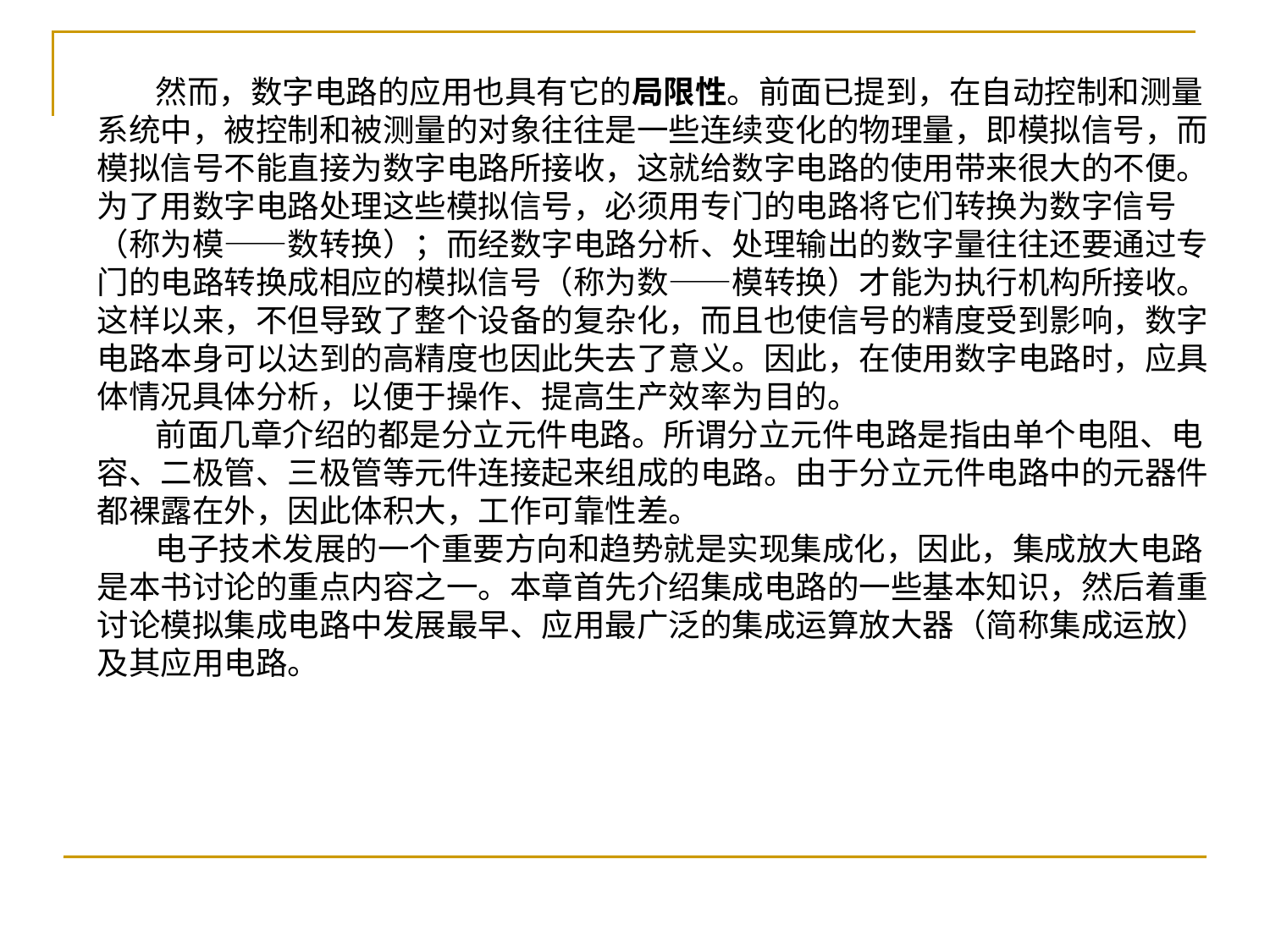

然而，数字电路的应用也具有它的局限性。前面已提到，在自动控制和测量系统中，被控制和被测量的对象往往是一些连续变化的物理量，即模拟信号，而模拟信号不能直接为数字电路所接收，这就给数字电路的使用带来很大的不便。为了用数字电路处理这些模拟信号，必须用专门的电路将它们转换为数字信号（称为模——数转换）；而经数字电路分析、处理输出的数字量往往还要通过专门的电路转换成相应的模拟信号（称为数——模转换）才能为执行机构所接收。这样以来，不但导致了整个设备的复杂化，而且也使信号的精度受到影响，数字电路本身可以达到的高精度也因此失去了意义。因此，在使用数字电路时，应具体情况具体分析，以便于操作、提高生产效率为目的。
       前面几章介绍的都是分立元件电路。所谓分立元件电路是指由单个电阻、电容、二极管、三极管等元件连接起来组成的电路。由于分立元件电路中的元器件都裸露在外，因此体积大，工作可靠性差。
       电子技术发展的一个重要方向和趋势就是实现集成化，因此，集成放大电路是本书讨论的重点内容之一。本章首先介绍集成电路的一些基本知识，然后着重讨论模拟集成电路中发展最早、应用最广泛的集成运算放大器（简称集成运放）及其应用电路。